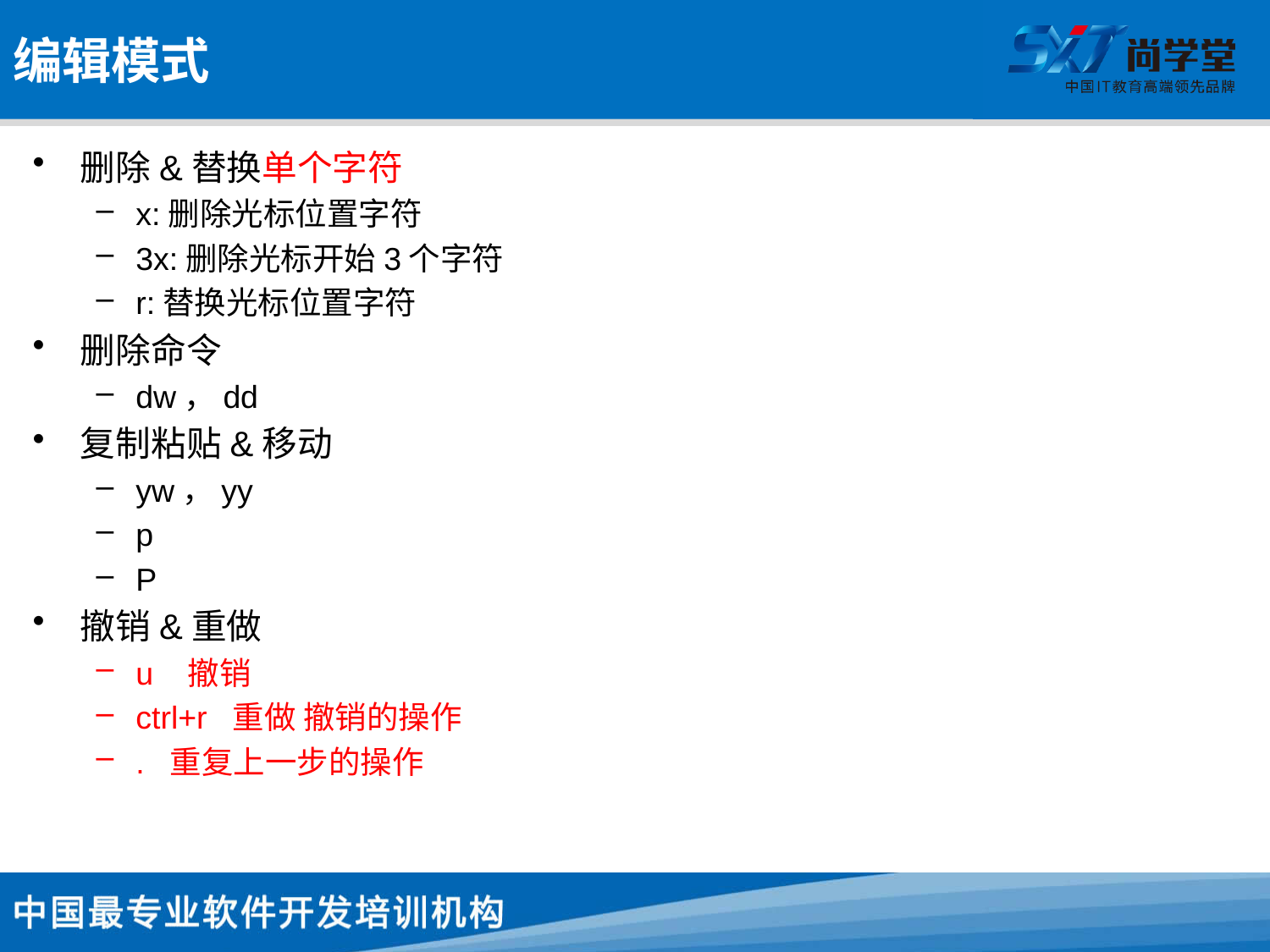

# 编辑模式
删除&替换单个字符
x:删除光标位置字符
3x:删除光标开始3个字符
r:替换光标位置字符
删除命令
dw，dd
复制粘贴&移动
yw，yy
p
P
撤销&重做
u   撤销
ctrl+r  重做 撤销的操作
.  重复上一步的操作